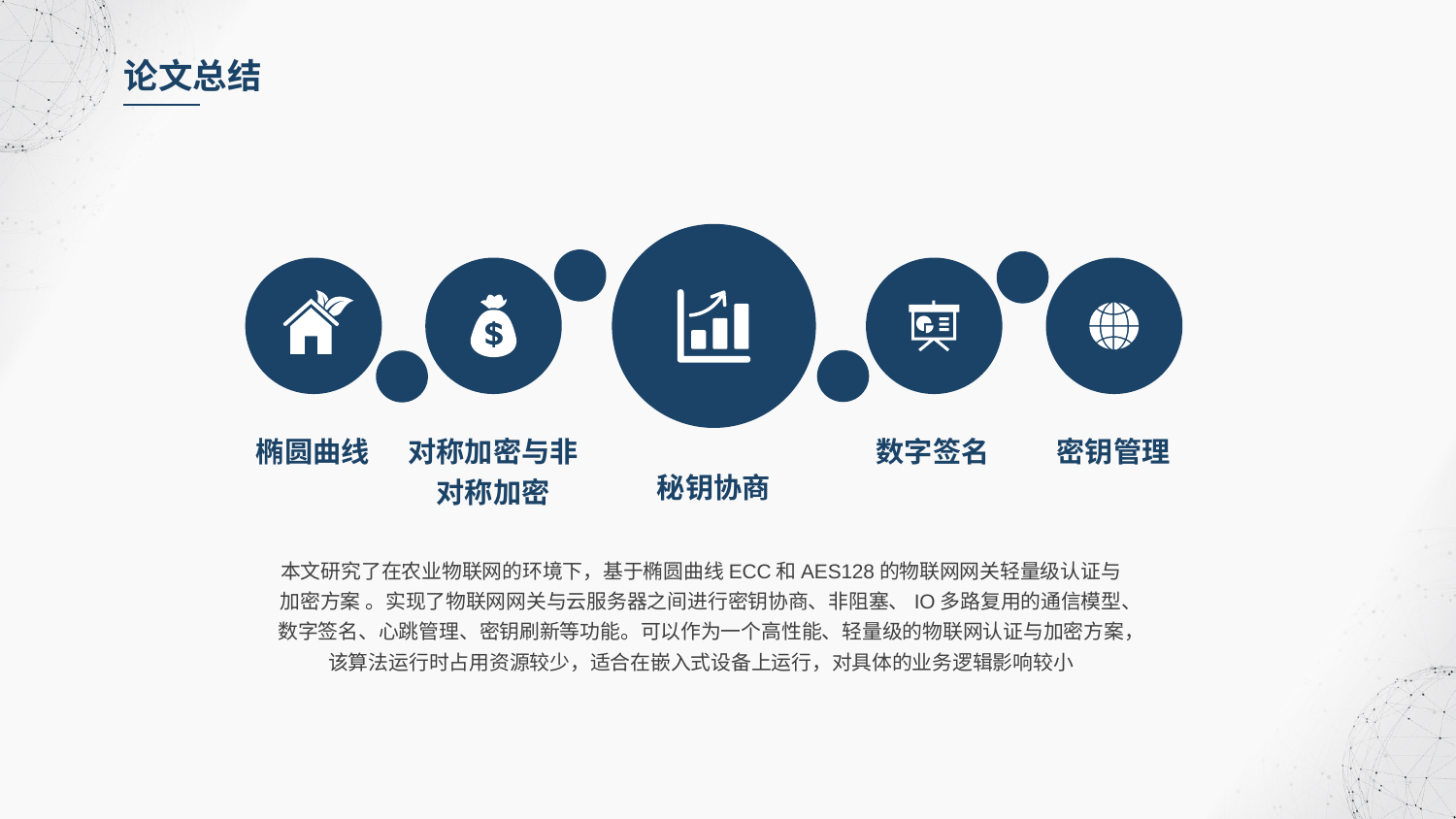

论文总结

椭圆曲线
对称加密与非对称加密
数字签名
密钥管理
秘钥协商
本文研究了在农业物联网的环境下，基于椭圆曲线ECC和AES128的物联网网关轻量级认证与加密方案 。实现了物联网网关与云服务器之间进行密钥协商、非阻塞、IO多路复用的通信模型、数字签名、心跳管理、密钥刷新等功能。可以作为一个高性能、轻量级的物联网认证与加密方案，该算法运行时占用资源较少，适合在嵌入式设备上运行，对具体的业务逻辑影响较小